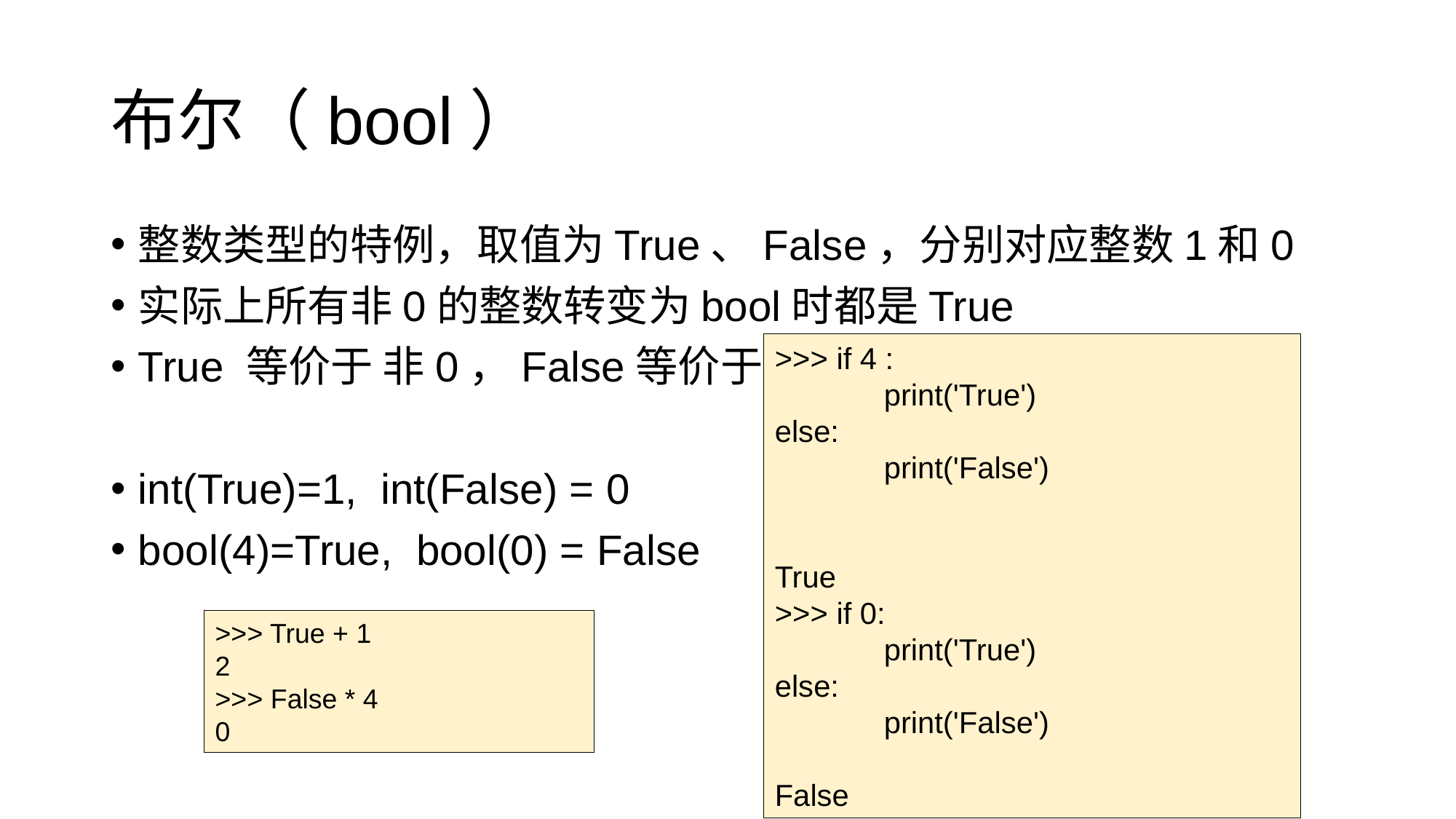

# 布尔（bool）
整数类型的特例，取值为True、False，分别对应整数1和0
实际上所有非0的整数转变为bool时都是True
True 等价于 非0，False等价于0

int(True)=1,  int(False) = 0
bool(4)=True,  bool(0) = False
>>> if 4 :
	print('True')
else:
	print('False')

True
>>> if 0:
	print('True')
else:
	print('False')

False
>>> True + 1
2
>>> False * 4
0